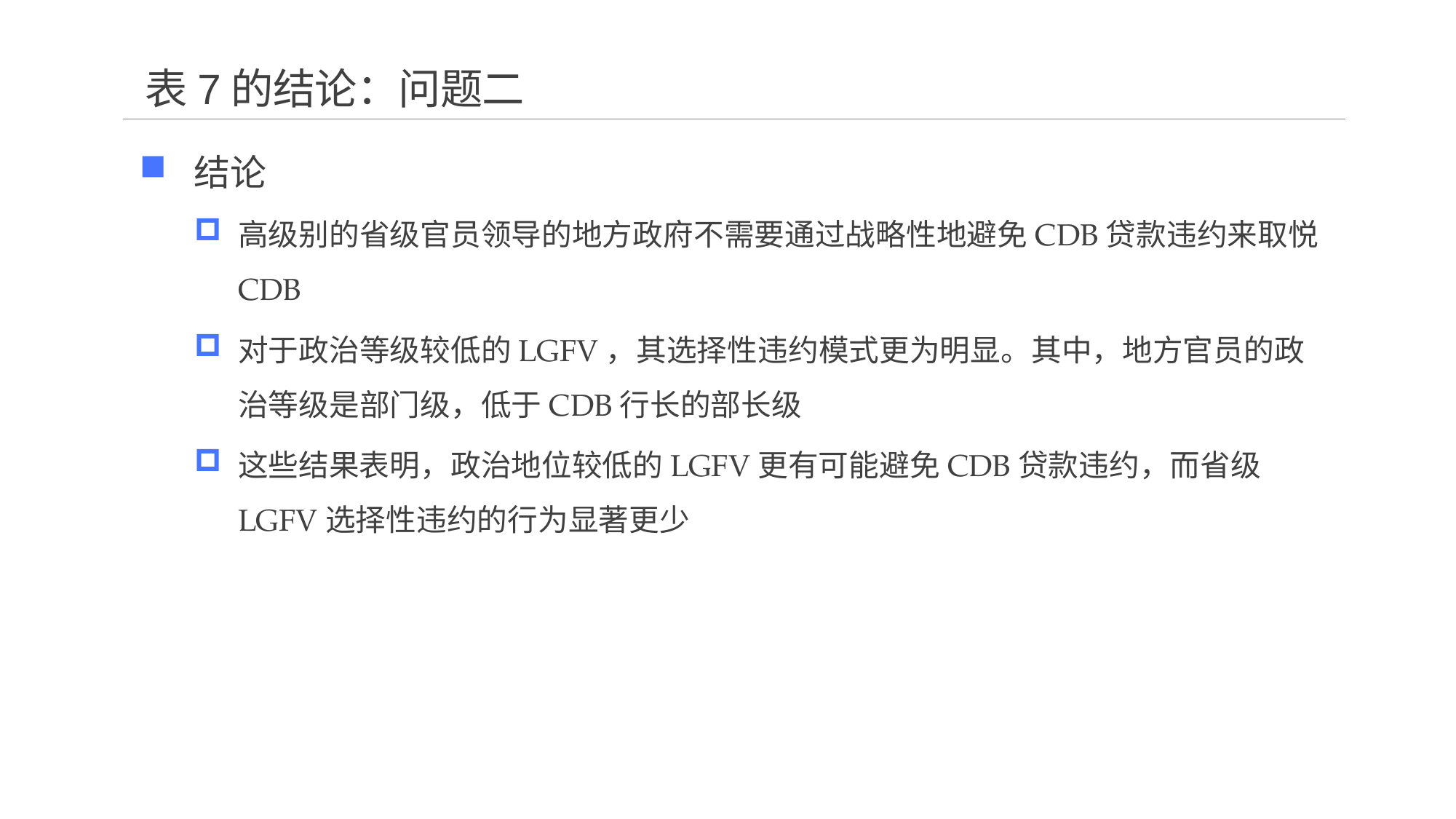

# 表7的结论：问题二
结论
高级别的省级官员领导的地方政府不需要通过战略性地避免CDB贷款违约来取悦CDB
对于政治等级较低的LGFV，其选择性违约模式更为明显。其中，地方官员的政治等级是部门级，低于CDB行长的部长级
这些结果表明，政治地位较低的LGFV更有可能避免CDB贷款违约，而省级LGFV选择性违约的行为显著更少